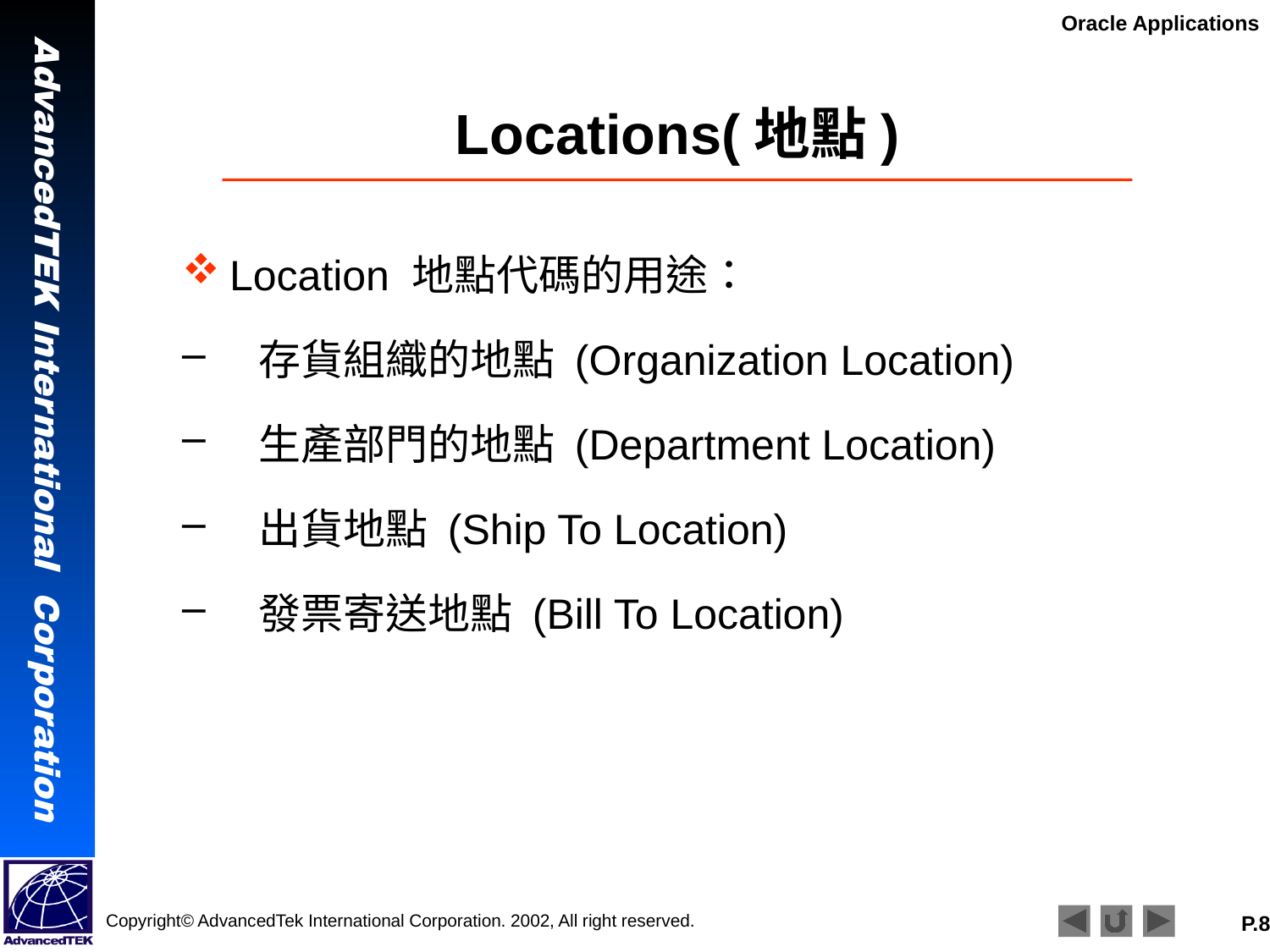

# Locations(地點)
Location 地點代碼的用途：
  存貨組織的地點 (Organization Location)
  生產部門的地點 (Department Location)
  出貨地點 (Ship To Location)
  發票寄送地點 (Bill To Location)